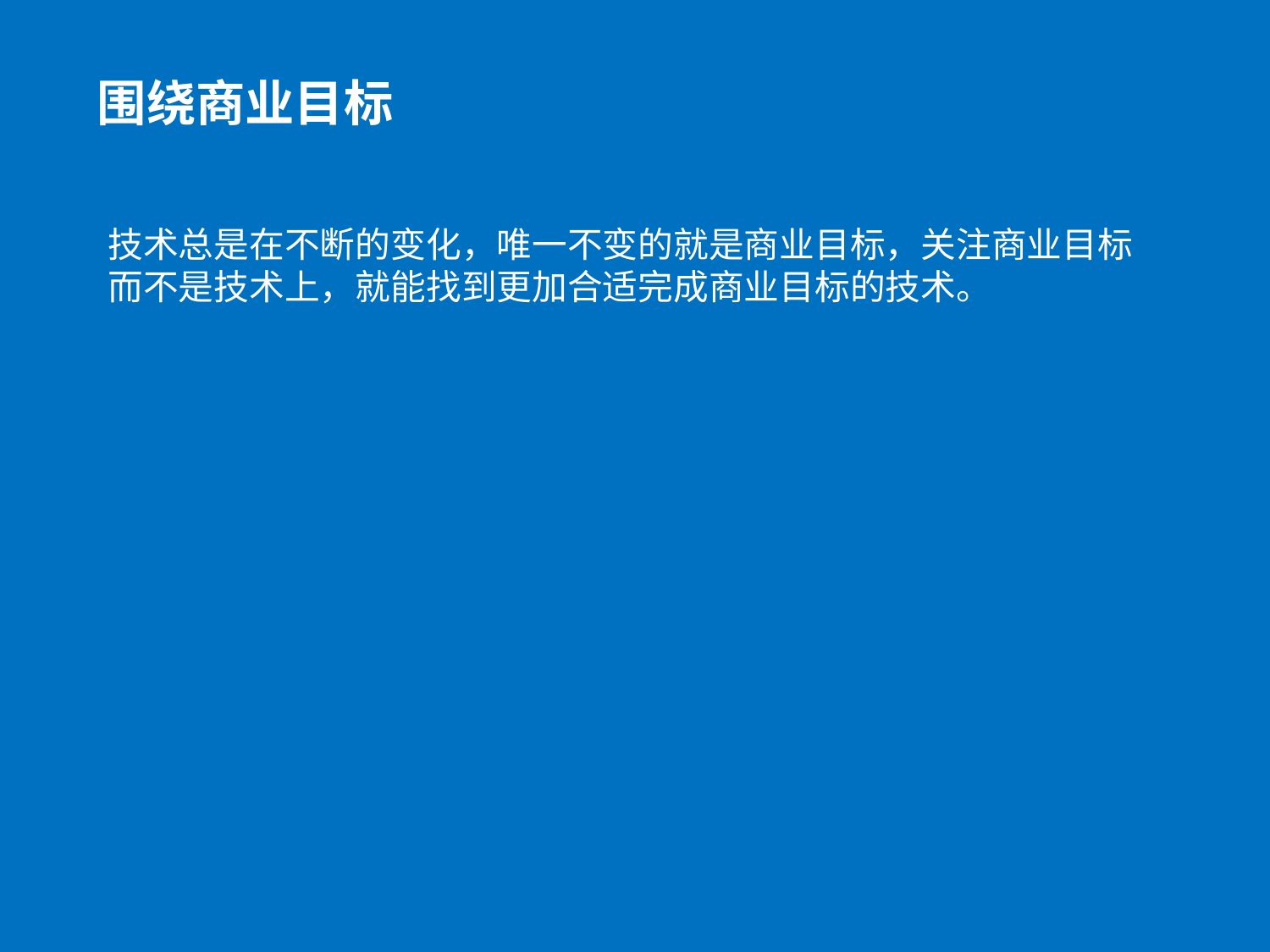

围绕商业目标
技术总是在不断的变化，唯一不变的就是商业目标，关注商业目标而不是技术上，就能找到更加合适完成商业目标的技术。